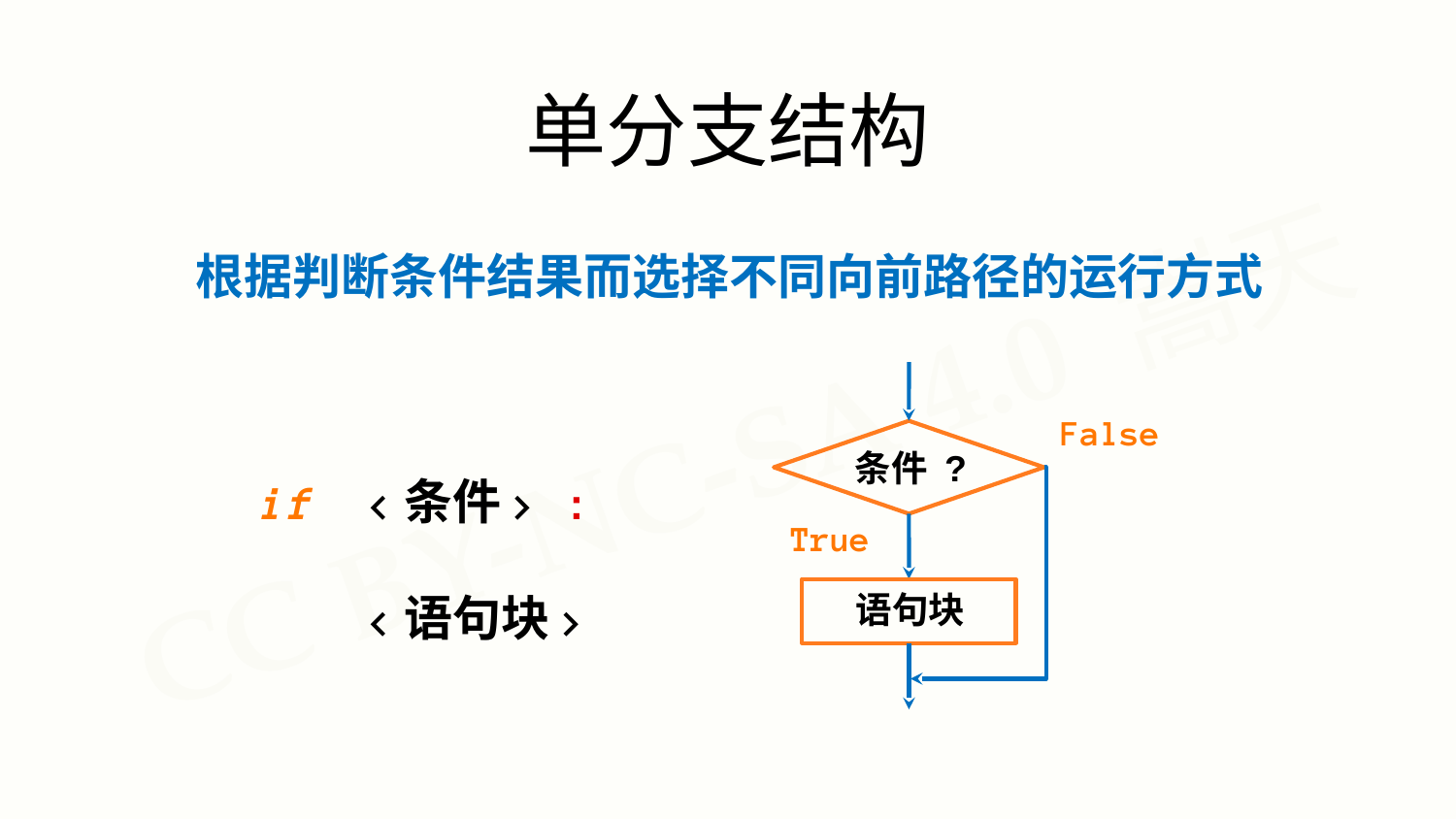

单分支结构
根据判断条件结果而选择不同向前路径的运行方式
if  <条件> :
    <语句块>
False

条件 ?
True

语句块